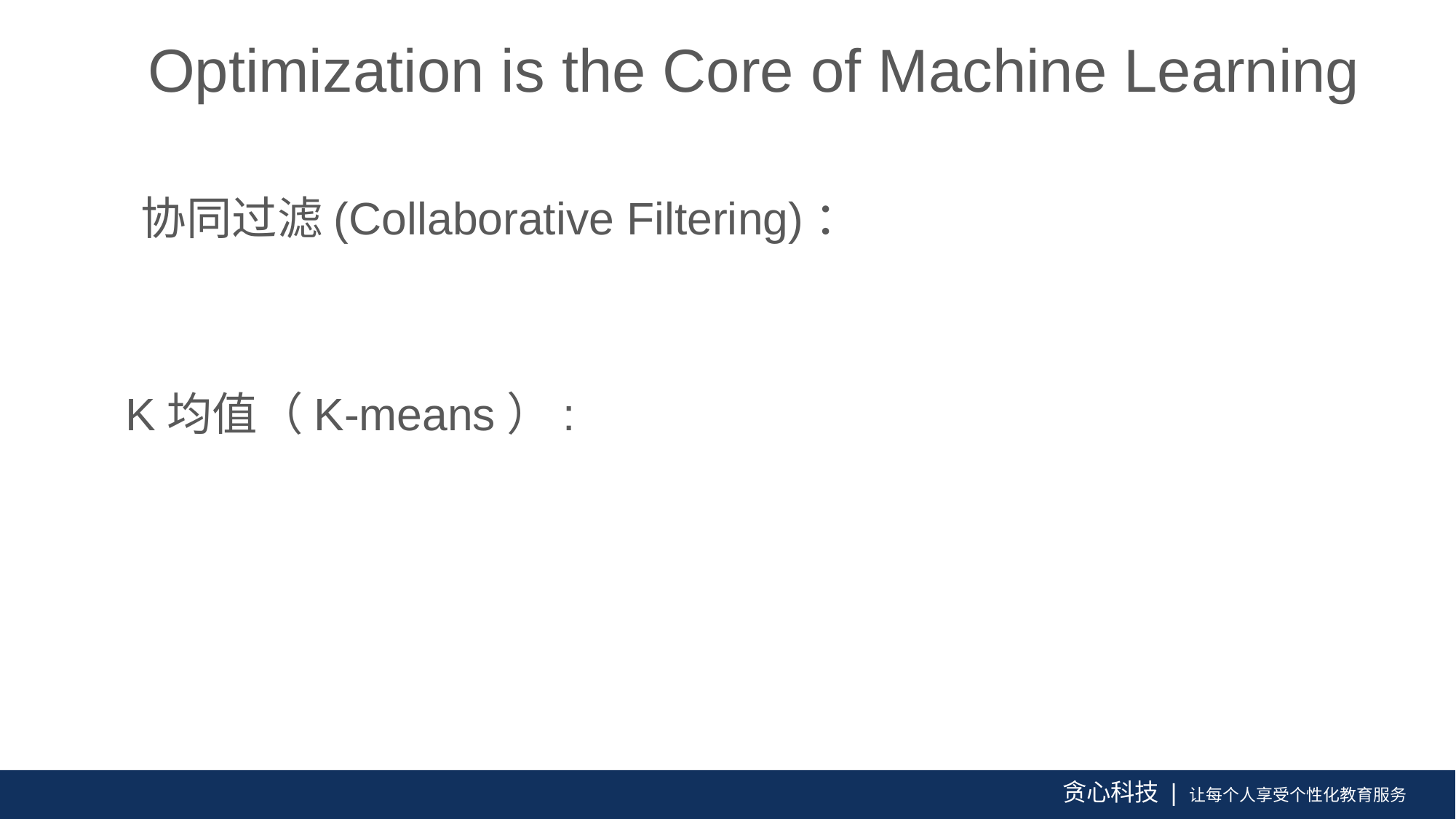

Optimization is the Core of Machine Learning
协同过滤(Collaborative Filtering)：
K均值（K-means）: